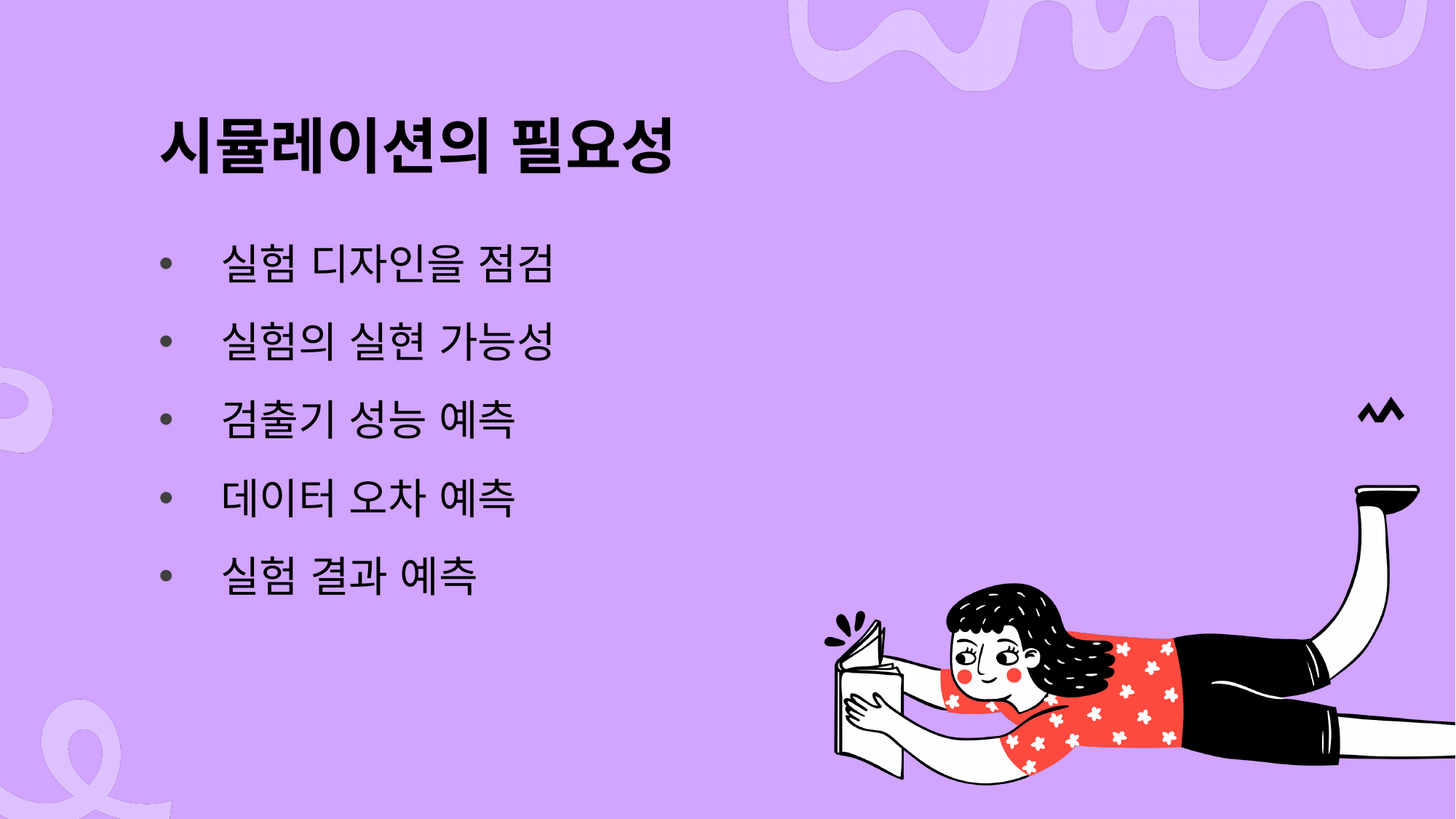

# 시뮬레이션의 필요성

실험 디자인을 점검
실험의 실현 가능성
검출기 성능 예측
데이터 오차 예측
실험 결과 예측